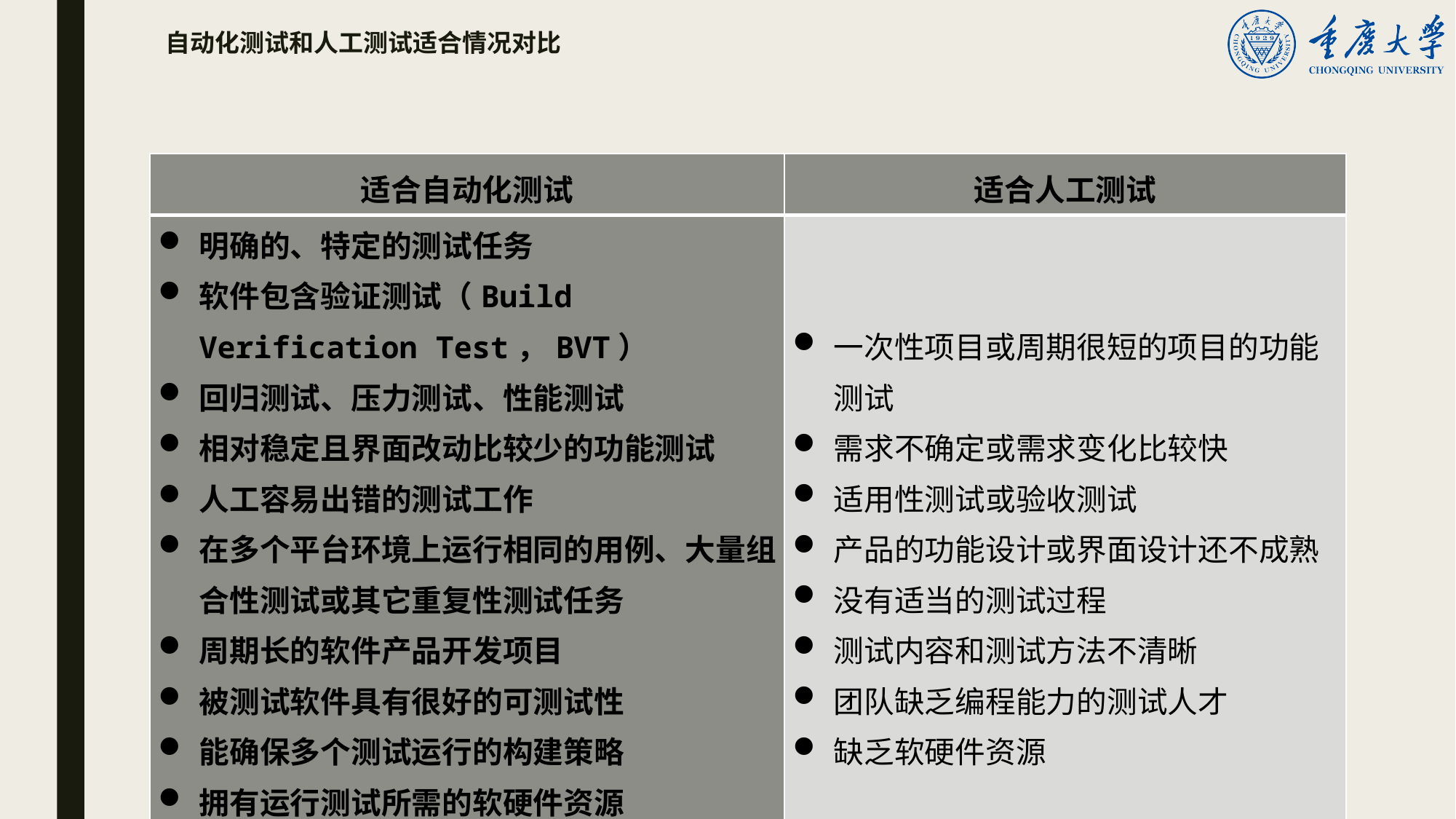

# 自动化测试和人工测试适合情况对比
| 适合自动化测试 | 适合人工测试 |
| --- | --- |
| 明确的、特定的测试任务 软件包含验证测试（Build Verification Test，BVT） 回归测试、压力测试、性能测试 相对稳定且界面改动比较少的功能测试 人工容易出错的测试工作 在多个平台环境上运行相同的用例、大量组合性测试或其它重复性测试任务 周期长的软件产品开发项目 被测试软件具有很好的可测试性 能确保多个测试运行的构建策略 拥有运行测试所需的软硬件资源 拥有较强编程能力的测试人员 | 一次性项目或周期很短的项目的功能测试 需求不确定或需求变化比较快 适用性测试或验收测试 产品的功能设计或界面设计还不成熟 没有适当的测试过程 测试内容和测试方法不清晰 团队缺乏编程能力的测试人才 缺乏软硬件资源 |